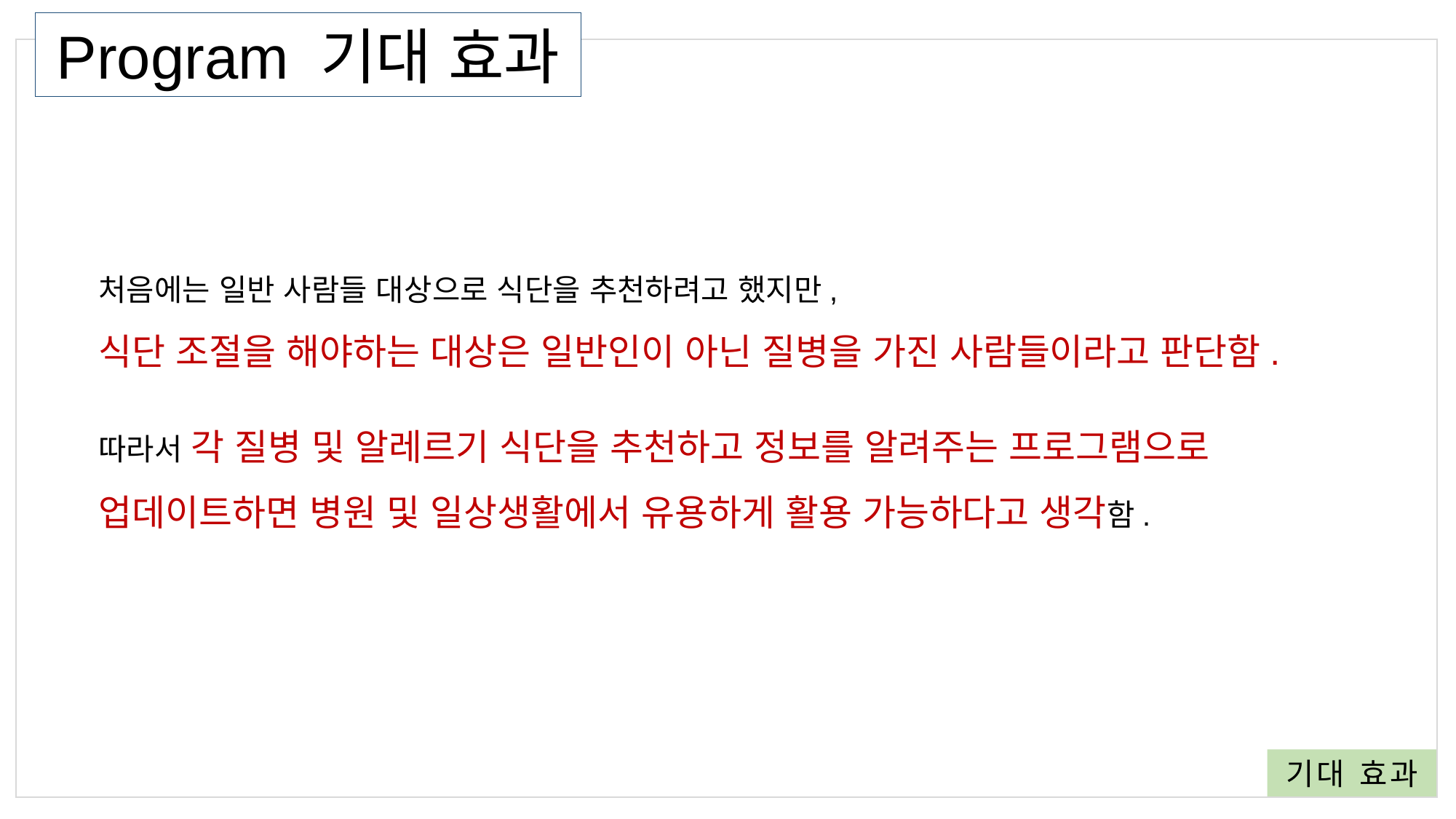

Program 기대 효과

처음에는 일반 사람들 대상으로 식단을 추천하려고 했지만,
식단 조절을 해야하는 대상은 일반인이 아닌 질병을 가진 사람들이라고 판단함.

따라서 각 질병 및 알레르기 식단을 추천하고 정보를 알려주는 프로그램으로
업데이트하면 병원 및 일상생활에서 유용하게 활용 가능하다고 생각함.
기대 효과